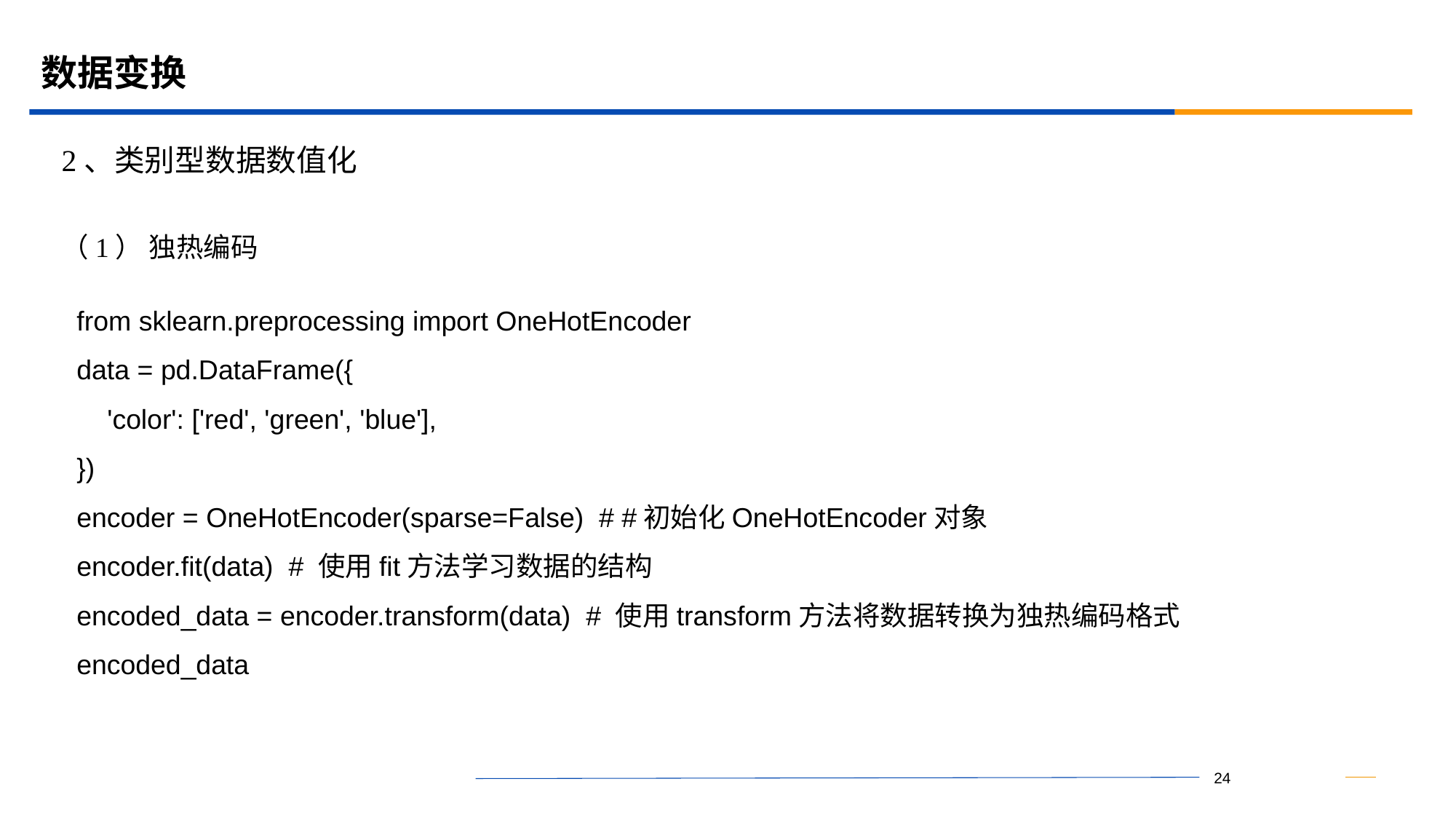

# 数据变换
2、类别型数据数值化
（1） 独热编码
from sklearn.preprocessing import OneHotEncoder
data = pd.DataFrame({
    'color': ['red', 'green', 'blue'],
})
encoder = OneHotEncoder(sparse=False)  # #初始化OneHotEncoder对象
encoder.fit(data)  # 使用fit方法学习数据的结构
encoded_data = encoder.transform(data)  # 使用transform方法将数据转换为独热编码格式
encoded_data